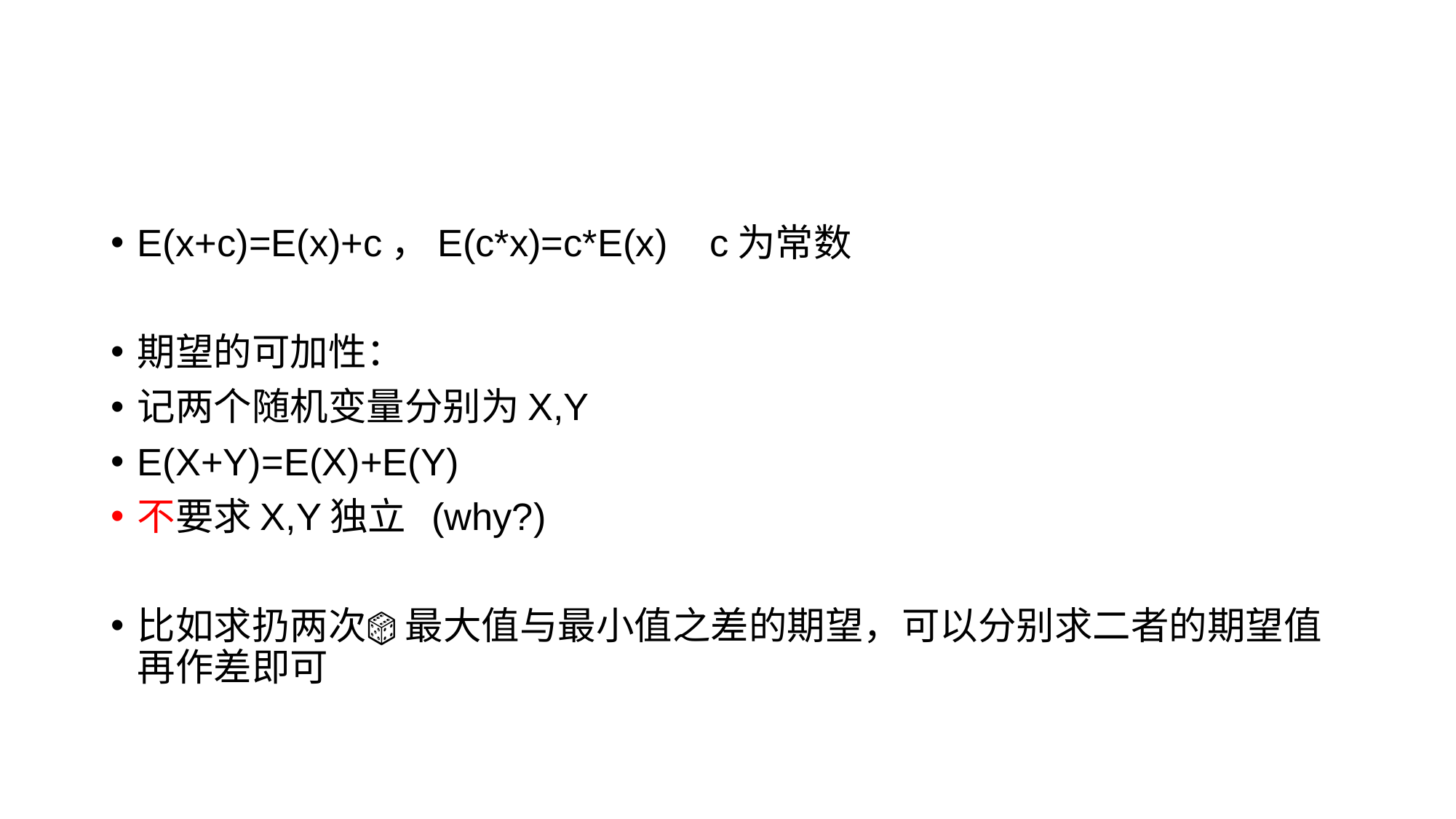

#
E(x+c)=E(x)+c，E(c*x)=c*E(x)    c为常数

期望的可加性：
记两个随机变量分别为X,Y
E(X+Y)=E(X)+E(Y)
不要求X,Y独立  (why?)

比如求扔两次🎲 最大值与最小值之差的期望，可以分别求二者的期望值再作差即可